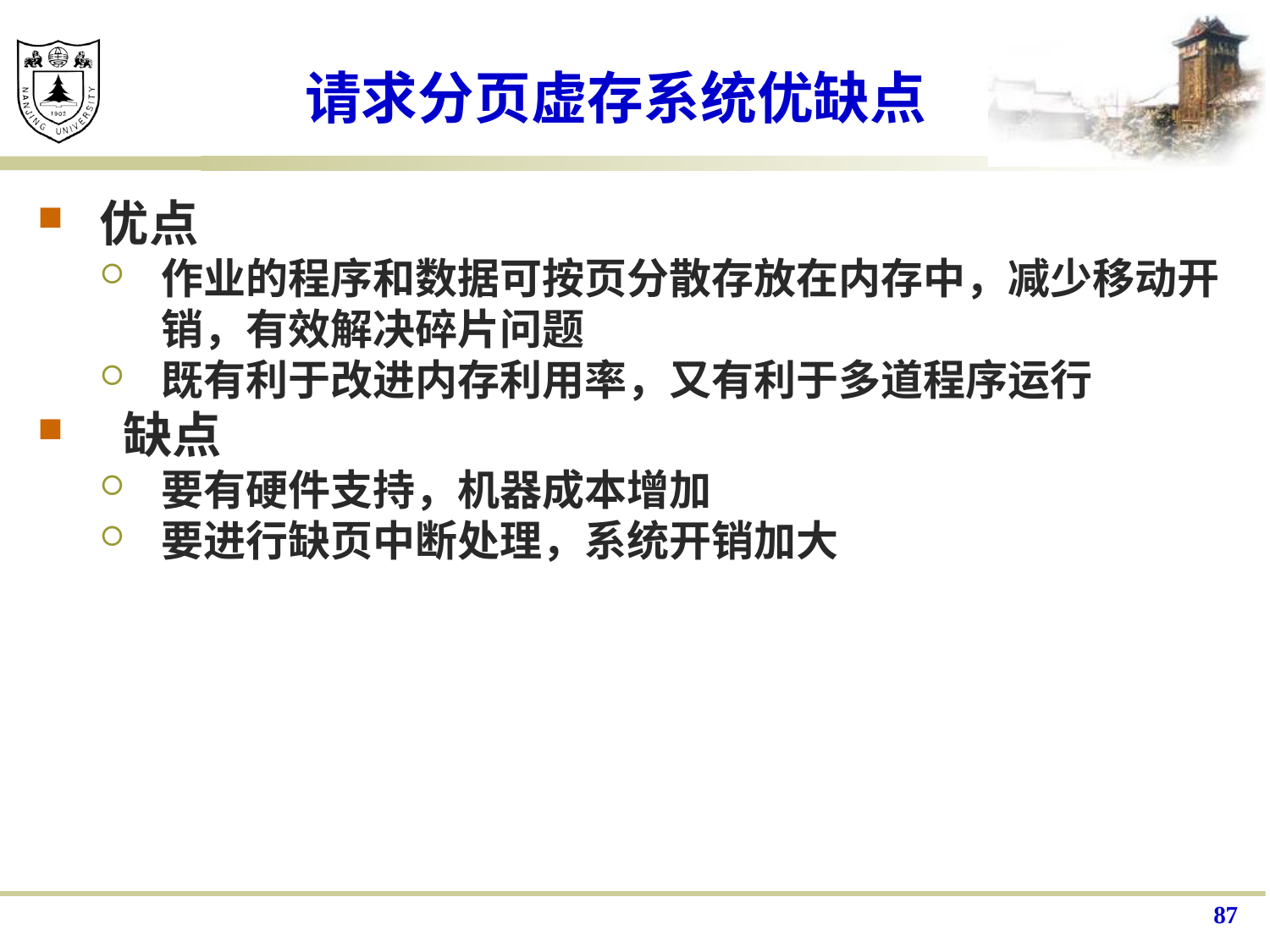

# 请求分页虚存系统优缺点
优点
作业的程序和数据可按页分散存放在内存中，减少移动开销，有效解决碎片问题
既有利于改进内存利用率，又有利于多道程序运行
 缺点
要有硬件支持，机器成本增加
要进行缺页中断处理，系统开销加大

87